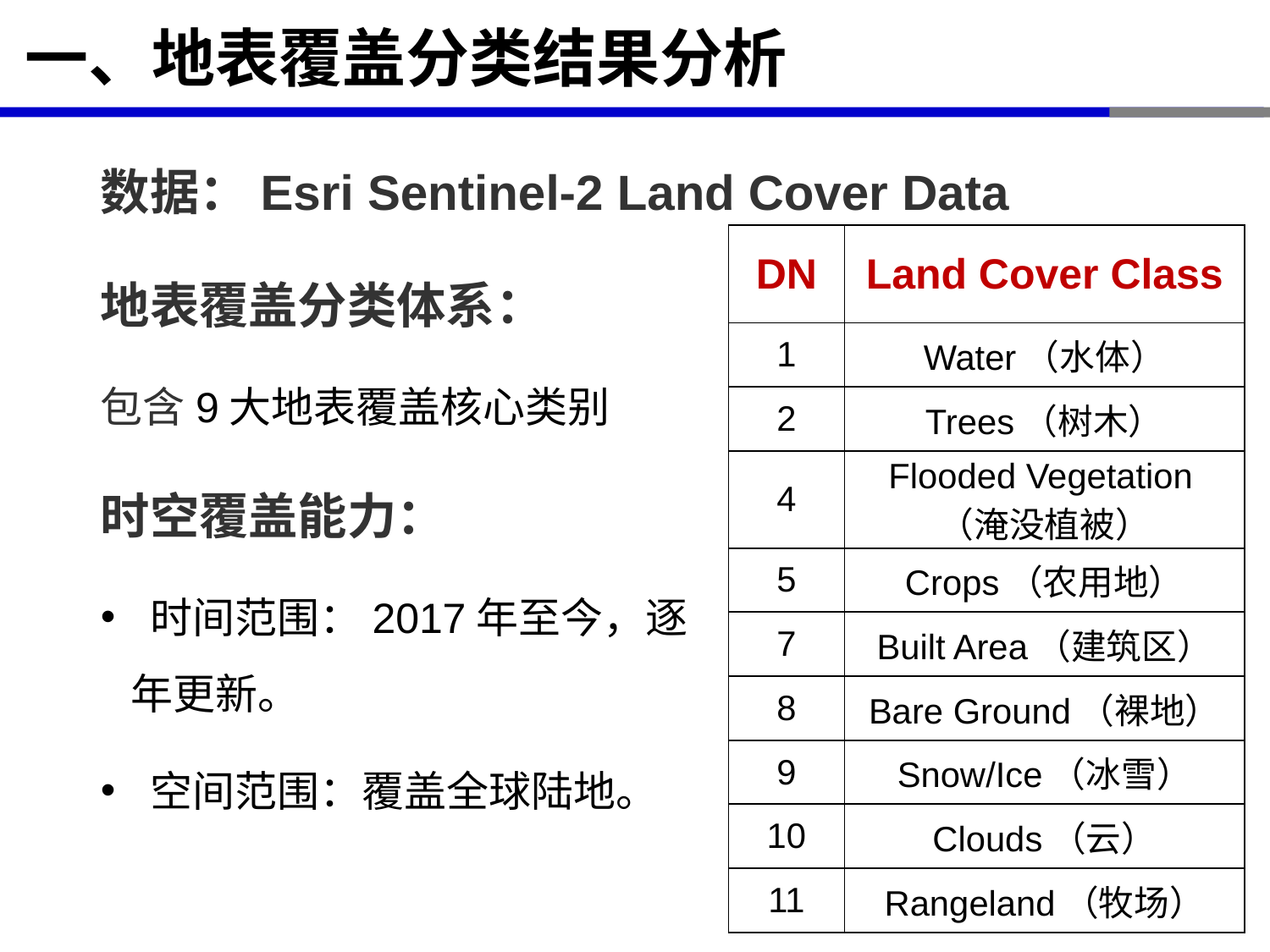

# 一、地表覆盖分类结果分析
数据：Esri Sentinel-2 Land Cover Data
| DN | Land Cover Class |
| --- | --- |
| 1 | Water（水体） |
| 2 | Trees（树木） |
| 4 | Flooded Vegetation（淹没植被） |
| 5 | Crops（农用地） |
| 7 | Built Area（建筑区） |
| 8 | Bare Ground（裸地） |
| 9 | Snow/Ice（冰雪） |
| 10 | Clouds（云） |
| 11 | Rangeland（牧场） |
地表覆盖分类体系：
包含9大地表覆盖核心类别
时空覆盖能力：
 时间范围：2017年至今，逐年更新。
 空间范围：覆盖全球陆地。